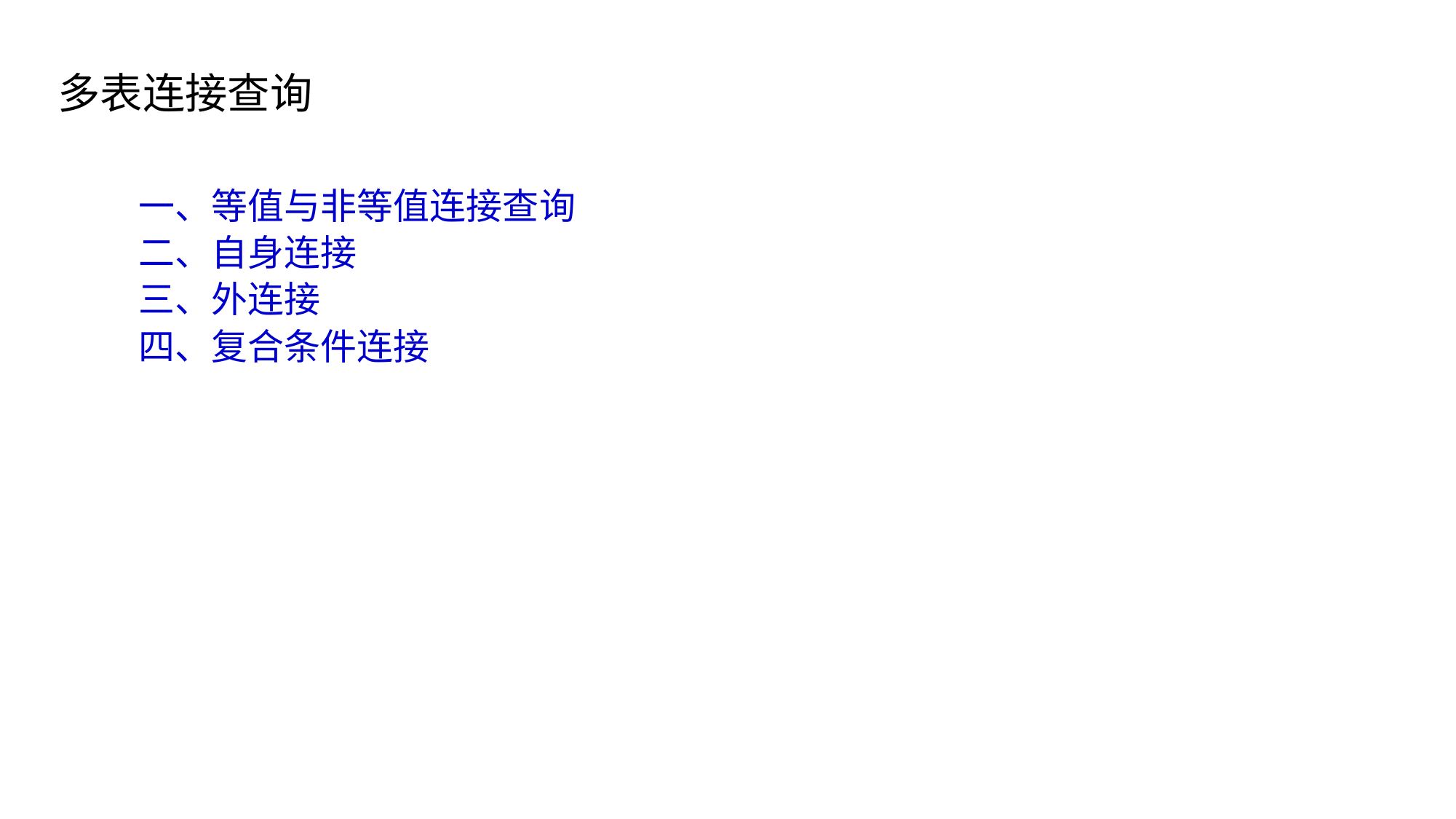

多表连接查询
一、等值与非等值连接查询
二、自身连接
三、外连接
四、复合条件连接